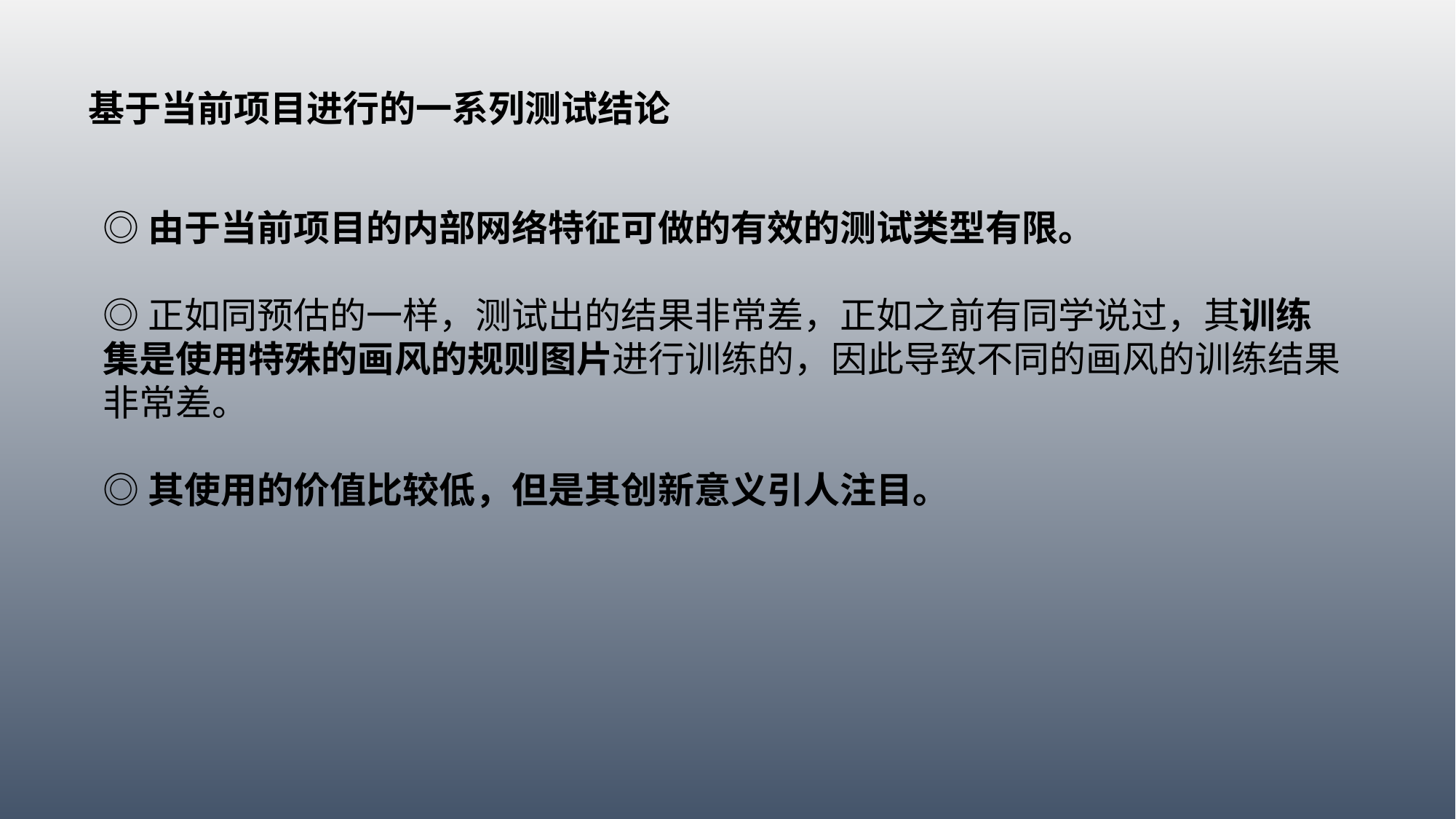

# 基于当前项目进行的一系列测试结论
◎由于当前项目的内部网络特征可做的有效的测试类型有限。

◎正如同预估的一样，测试出的结果非常差，正如之前有同学说过，其训练集是使用特殊的画风的规则图片进行训练的，因此导致不同的画风的训练结果非常差。

◎其使用的价值比较低，但是其创新意义引人注目。